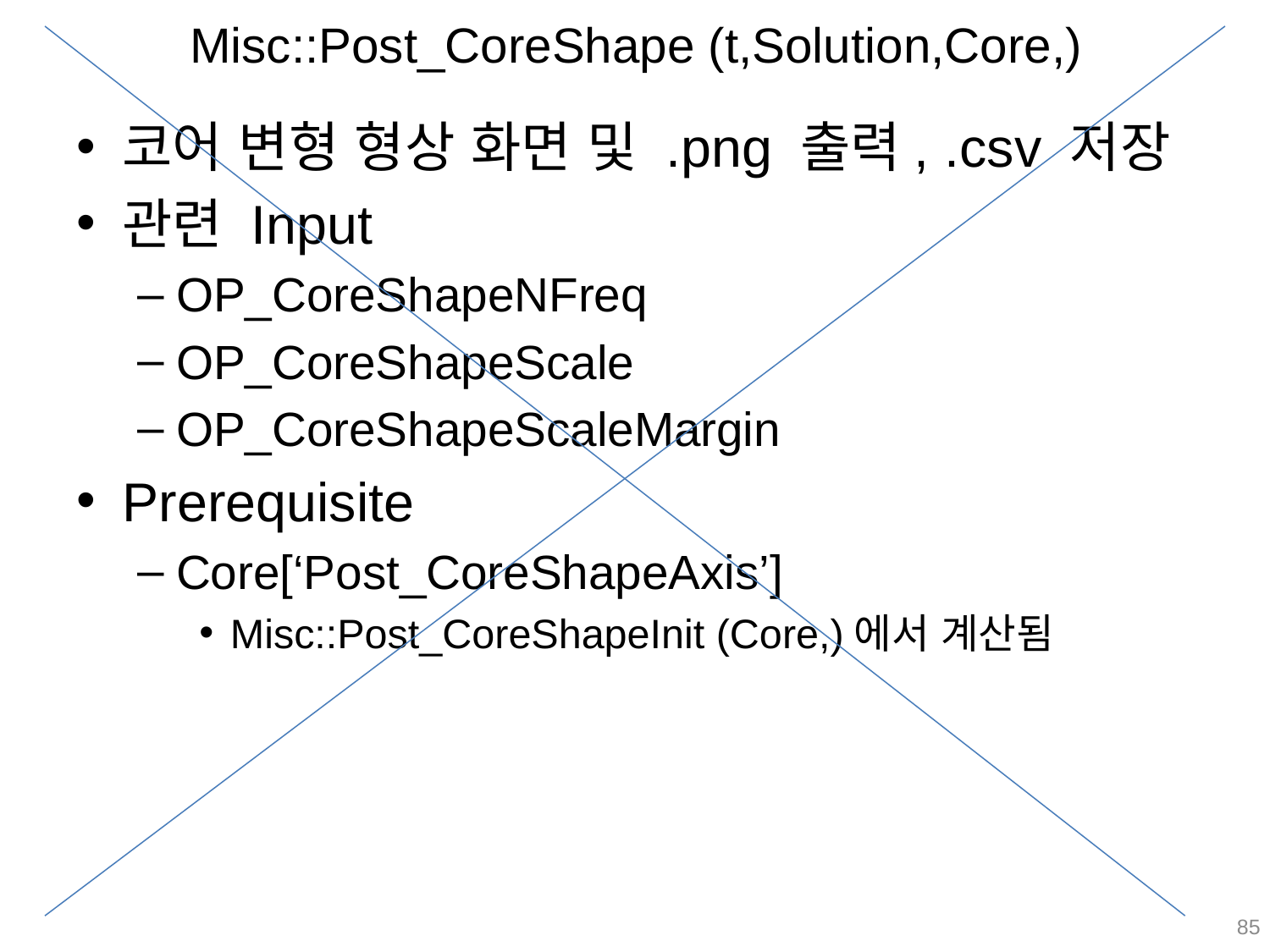

# Misc::Post_CoreShape (t,Solution,Core,)
코어 변형 형상 화면 및 .png 출력, .csv 저장
관련 Input
OP_CoreShapeNFreq
OP_CoreShapeScale
OP_CoreShapeScaleMargin
Prerequisite
Core[‘Post_CoreShapeAxis’]
Misc::Post_CoreShapeInit (Core,)에서 계산됨

85